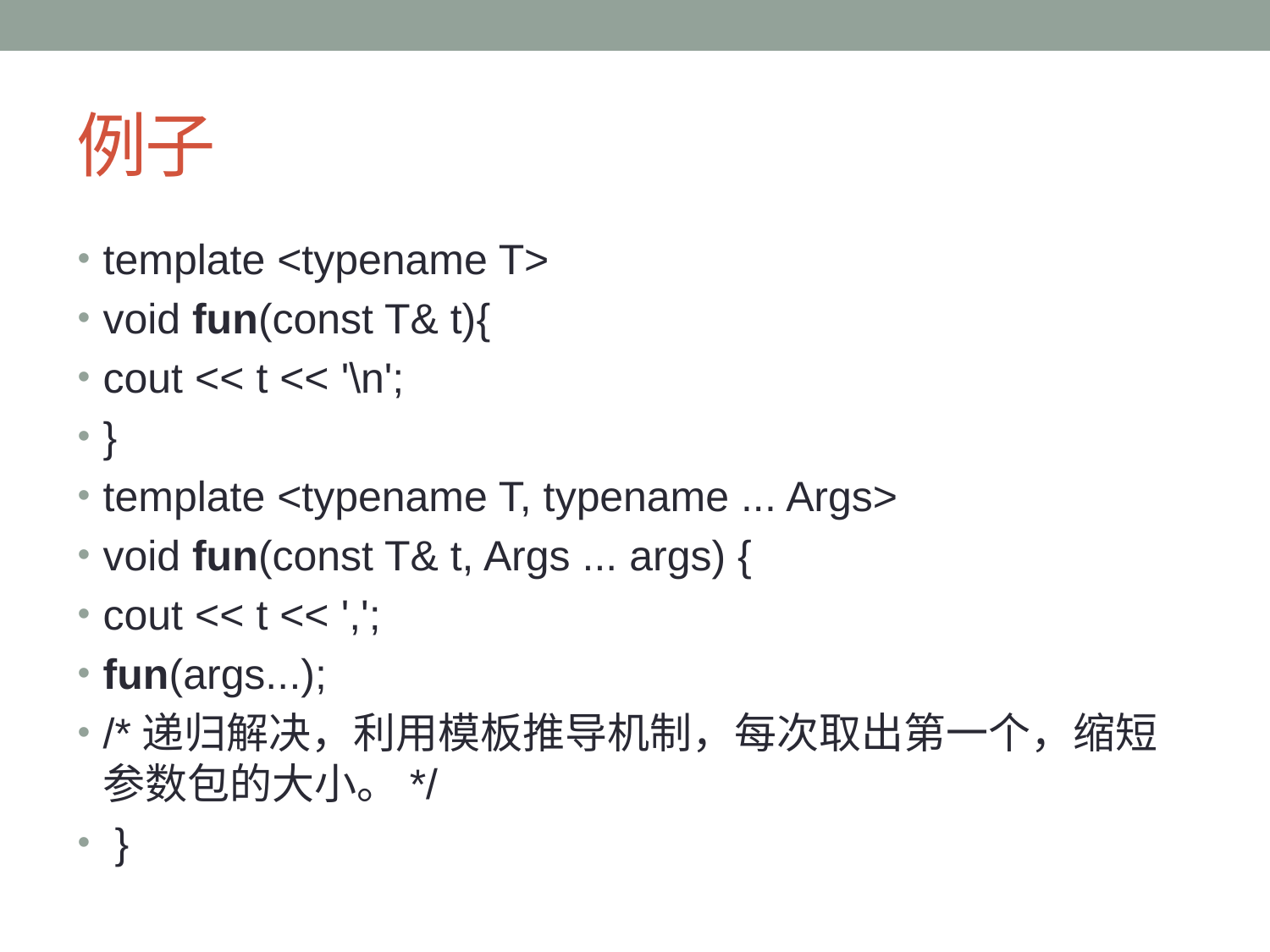

# 例子
template <typename T>
void fun(const T& t){
cout << t << '\n';
}
template <typename T, typename ... Args>
void fun(const T& t, Args ... args) {
cout << t << ',';
fun(args...);
/*递归解决，利用模板推导机制，每次取出第一个，缩短参数包的大小。*/
 }